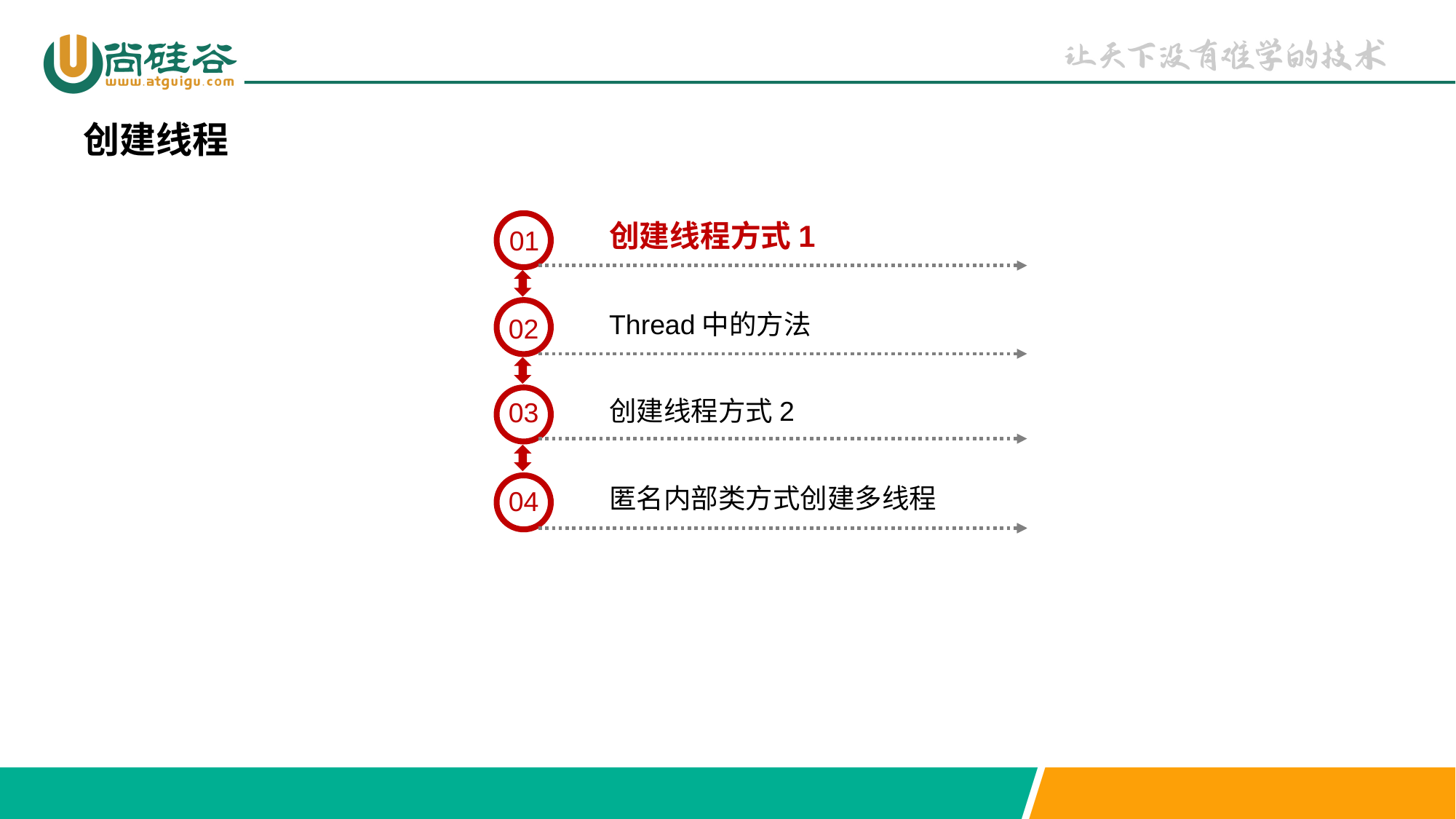

创建线程

创建线程方式1
01

Thread中的方法
02

创建线程方式2
03

匿名内部类方式创建多线程
04